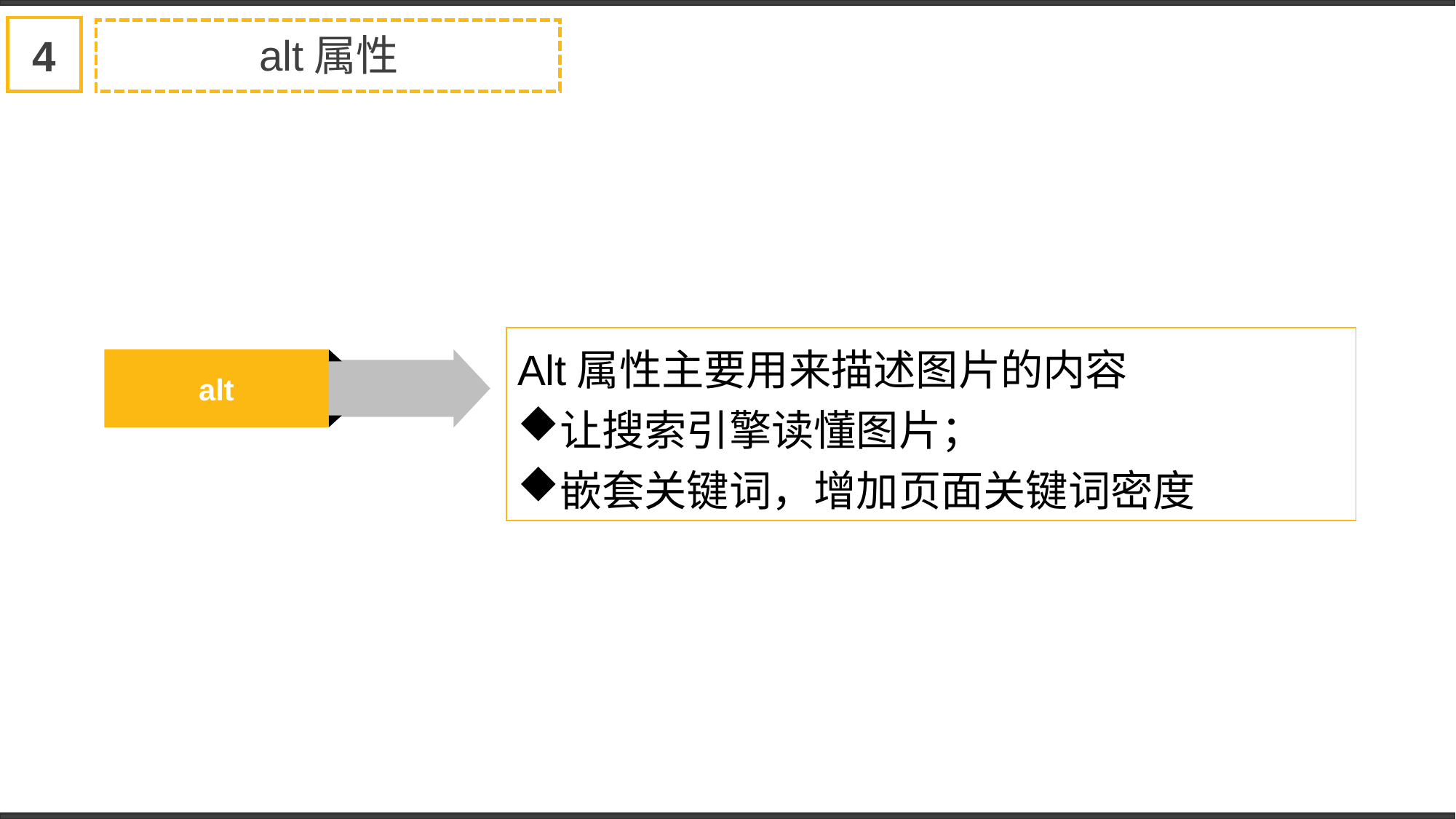

4

alt属性
Alt属性主要用来描述图片的内容
让搜索引擎读懂图片；
嵌套关键词，增加页面关键词密度
alt